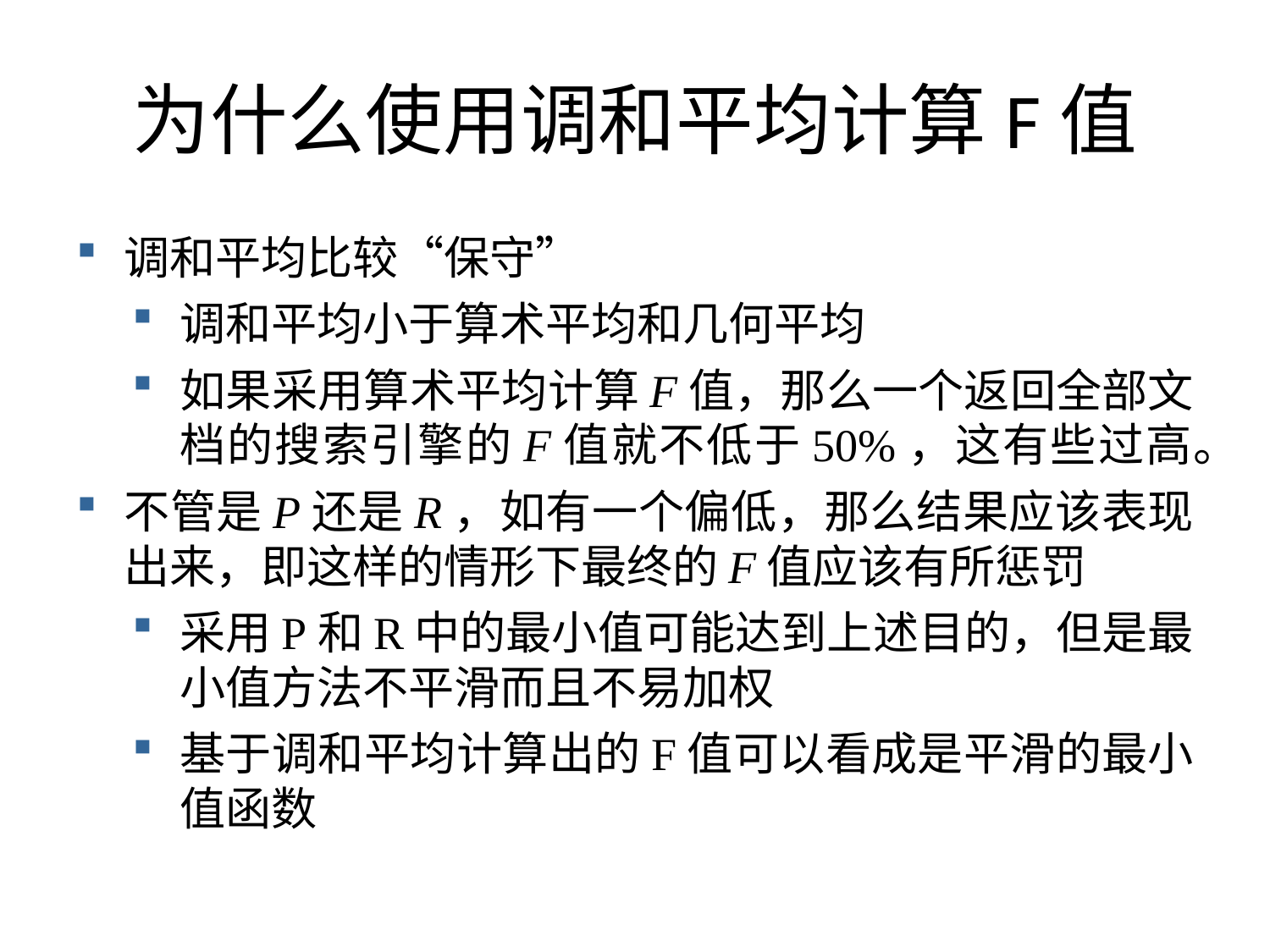

# 为什么使用调和平均计算F值
调和平均比较“保守”
调和平均小于算术平均和几何平均
如果采用算术平均计算F值，那么一个返回全部文档的搜索引擎的F值就不低于50%，这有些过高。
不管是P还是R，如有一个偏低，那么结果应该表现出来，即这样的情形下最终的F值应该有所惩罚
采用P和R中的最小值可能达到上述目的，但是最小值方法不平滑而且不易加权
基于调和平均计算出的F值可以看成是平滑的最小值函数